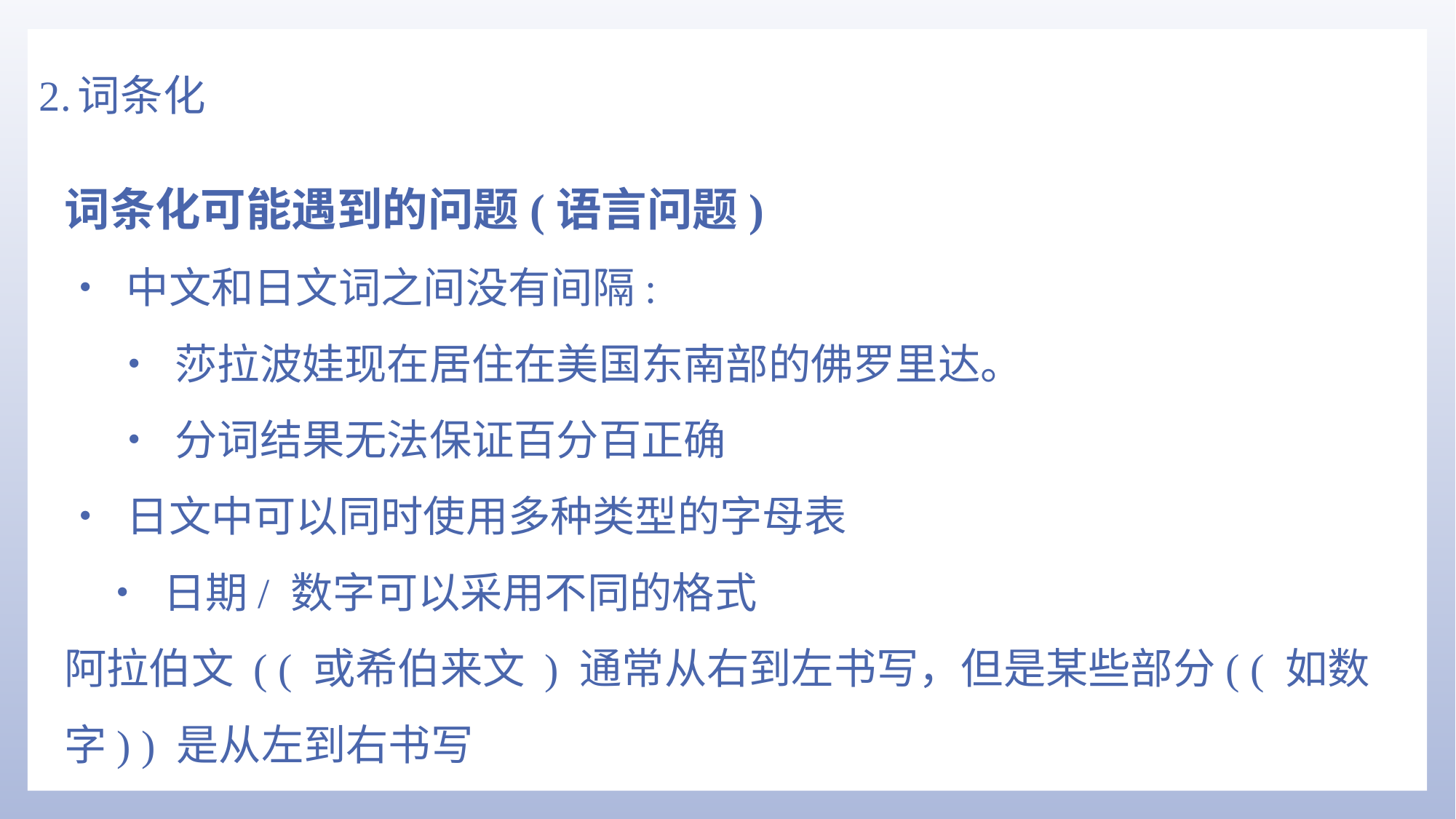

# 2.词条化
词条化可能遇到的问题(语言问题)
• 中文和日文词之间没有间隔:
• 莎拉波娃现在居住在美国东南部的佛罗里达。
• 分词结果无法保证百分百正确
• 日文中可以同时使用多种类型的字母表
• 日期/ 数字可以采用不同的格式
阿拉伯文 ( ( 或希伯来文 ) 通常从右到左书写，但是某些部分( ( 如数字) ) 是从左到右书写